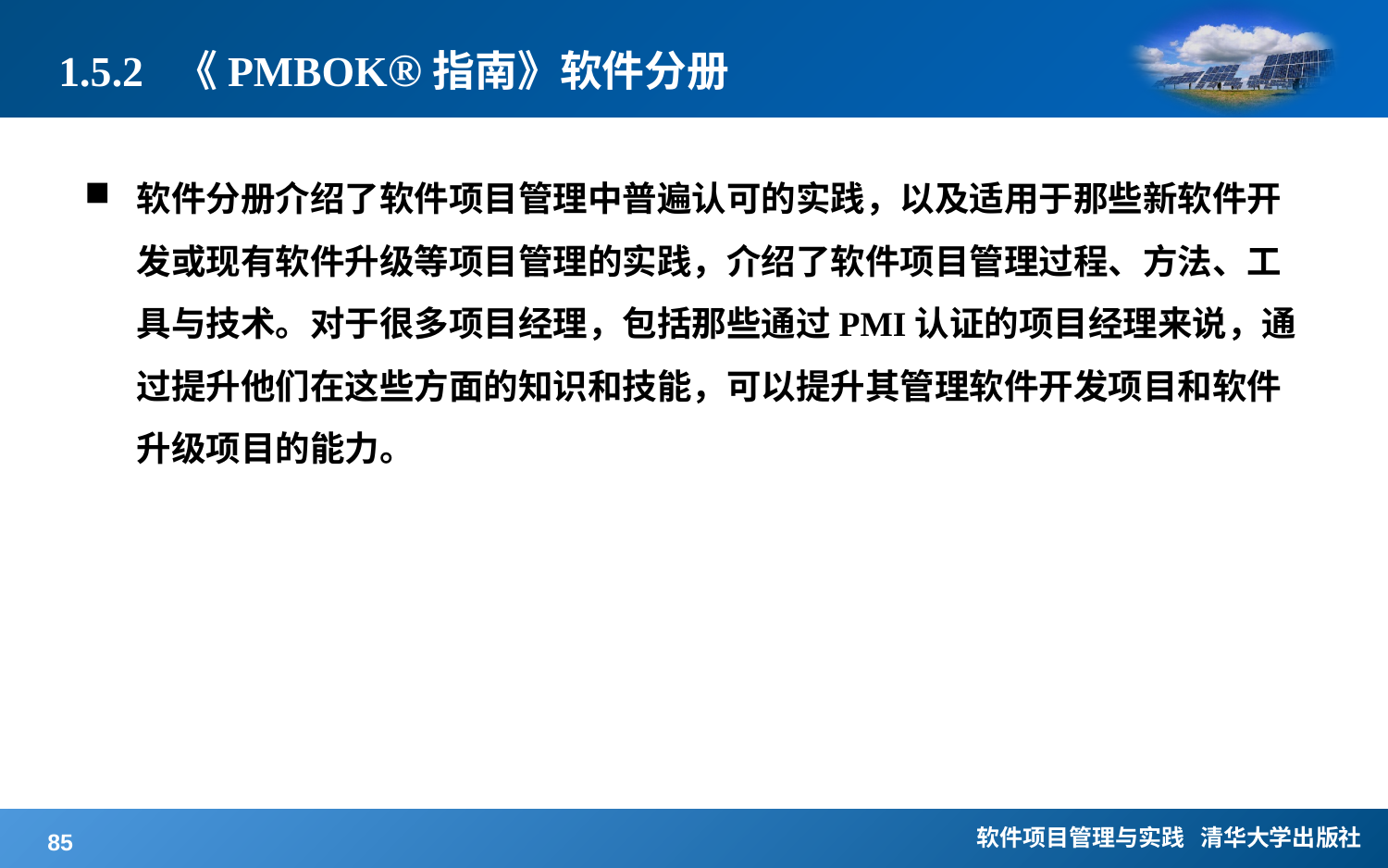

# 1.5.2  《PMBOK®指南》软件分册
软件分册介绍了软件项目管理中普遍认可的实践，以及适用于那些新软件开发或现有软件升级等项目管理的实践，介绍了软件项目管理过程、方法、工具与技术。对于很多项目经理，包括那些通过PMI认证的项目经理来说，通过提升他们在这些方面的知识和技能，可以提升其管理软件开发项目和软件升级项目的能力。